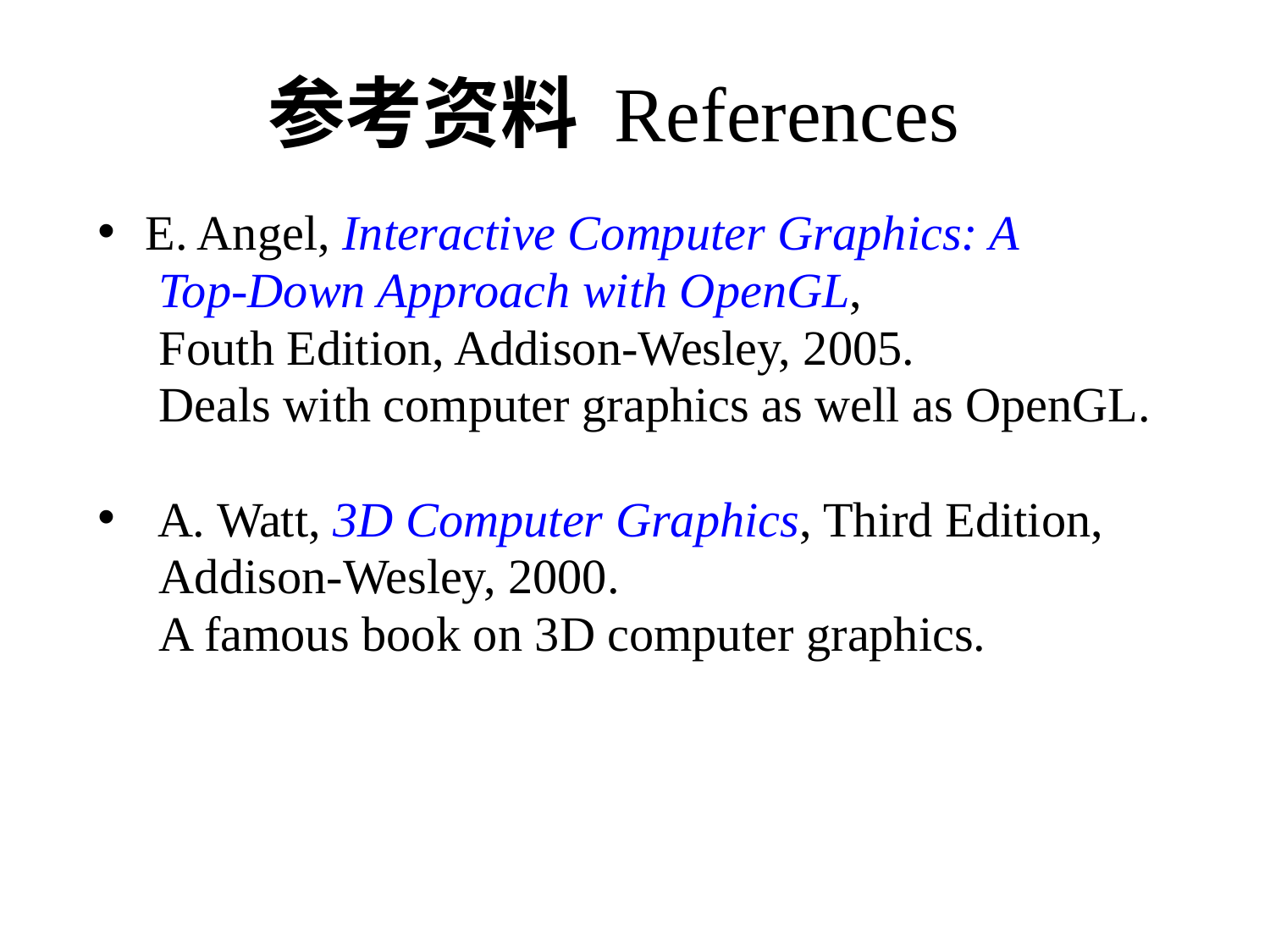

# 参考资料 References
E. Angel, Interactive Computer Graphics: A
     Top-Down Approach with OpenGL,
     Fouth Edition, Addison-Wesley, 2005.
     Deals with computer graphics as well as OpenGL.

 A. Watt, 3D Computer Graphics, Third Edition,
     Addison-Wesley, 2000.
     A famous book on 3D computer graphics.